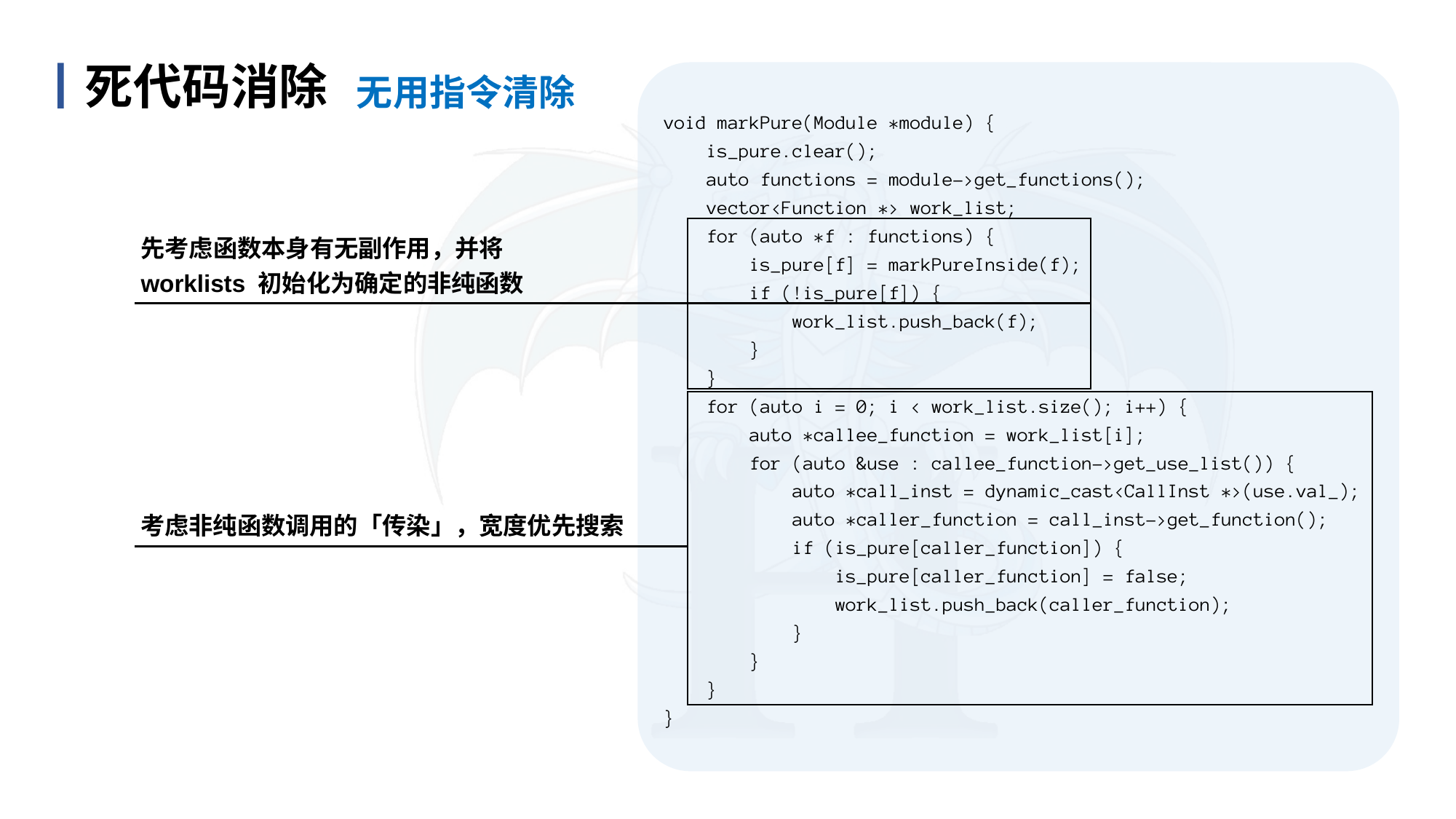

无用指令清除
丨死代码消除
void markPure(Module *module) {
    is_pure.clear();
    auto functions = module->get_functions();
    vector<Function *> work_list;
    for (auto *f : functions) {
        is_pure[f] = markPureInside(f);
        if (!is_pure[f]) {
            work_list.push_back(f);
        }
    }
    for (auto i = 0; i < work_list.size(); i++) {
        auto *callee_function = work_list[i];
        for (auto &use : callee_function->get_use_list()) {
            auto *call_inst = dynamic_cast<CallInst *>(use.val_);
            auto *caller_function = call_inst->get_function();
            if (is_pure[caller_function]) {
                is_pure[caller_function] = false;
                work_list.push_back(caller_function);
            }
        }
    }
}

先考虑函数本身有无副作用，并将 worklists 初始化为确定的非纯函数

考虑非纯函数调用的「传染」，宽度优先搜索